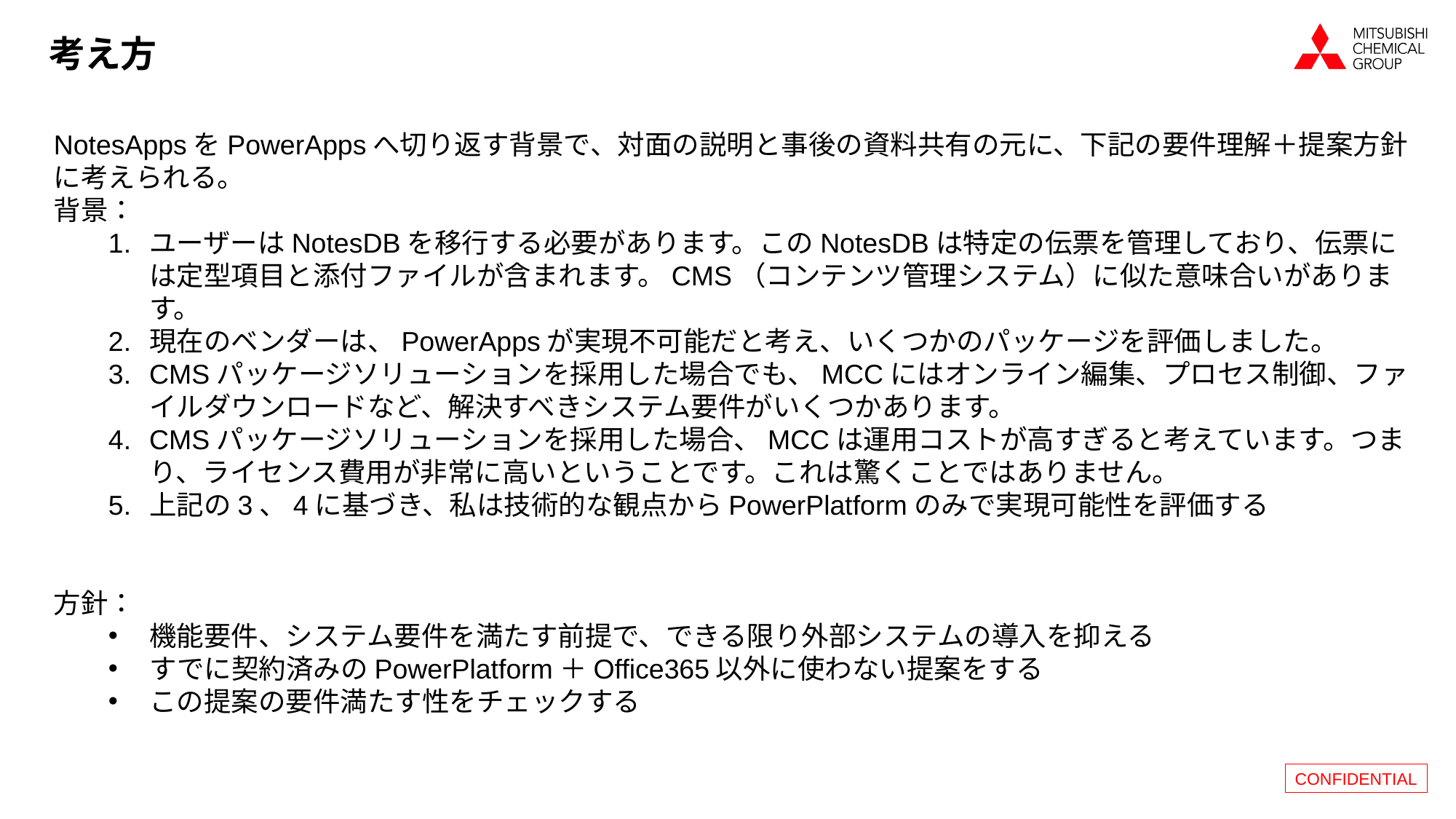

# 考え方
NotesAppsをPowerAppsへ切り返す背景で、対面の説明と事後の資料共有の元に、下記の要件理解＋提案方針に考えられる。
背景：
ユーザーはNotesDBを移行する必要があります。このNotesDBは特定の伝票を管理しており、伝票には定型項目と添付ファイルが含まれます。CMS（コンテンツ管理システム）に似た意味合いがあります。
現在のベンダーは、PowerAppsが実現不可能だと考え、いくつかのパッケージを評価しました。
CMSパッケージソリューションを採用した場合でも、MCCにはオンライン編集、プロセス制御、ファイルダウンロードなど、解決すべきシステム要件がいくつかあります。
CMSパッケージソリューションを採用した場合、MCCは運用コストが高すぎると考えています。つまり、ライセンス費用が非常に高いということです。これは驚くことではありません。
上記の3、4に基づき、私は技術的な観点からPowerPlatformのみで実現可能性を評価する

方針：
機能要件、システム要件を満たす前提で、できる限り外部システムの導入を抑える
すでに契約済みのPowerPlatform＋Office365以外に使わない提案をする
この提案の要件満たす性をチェックする